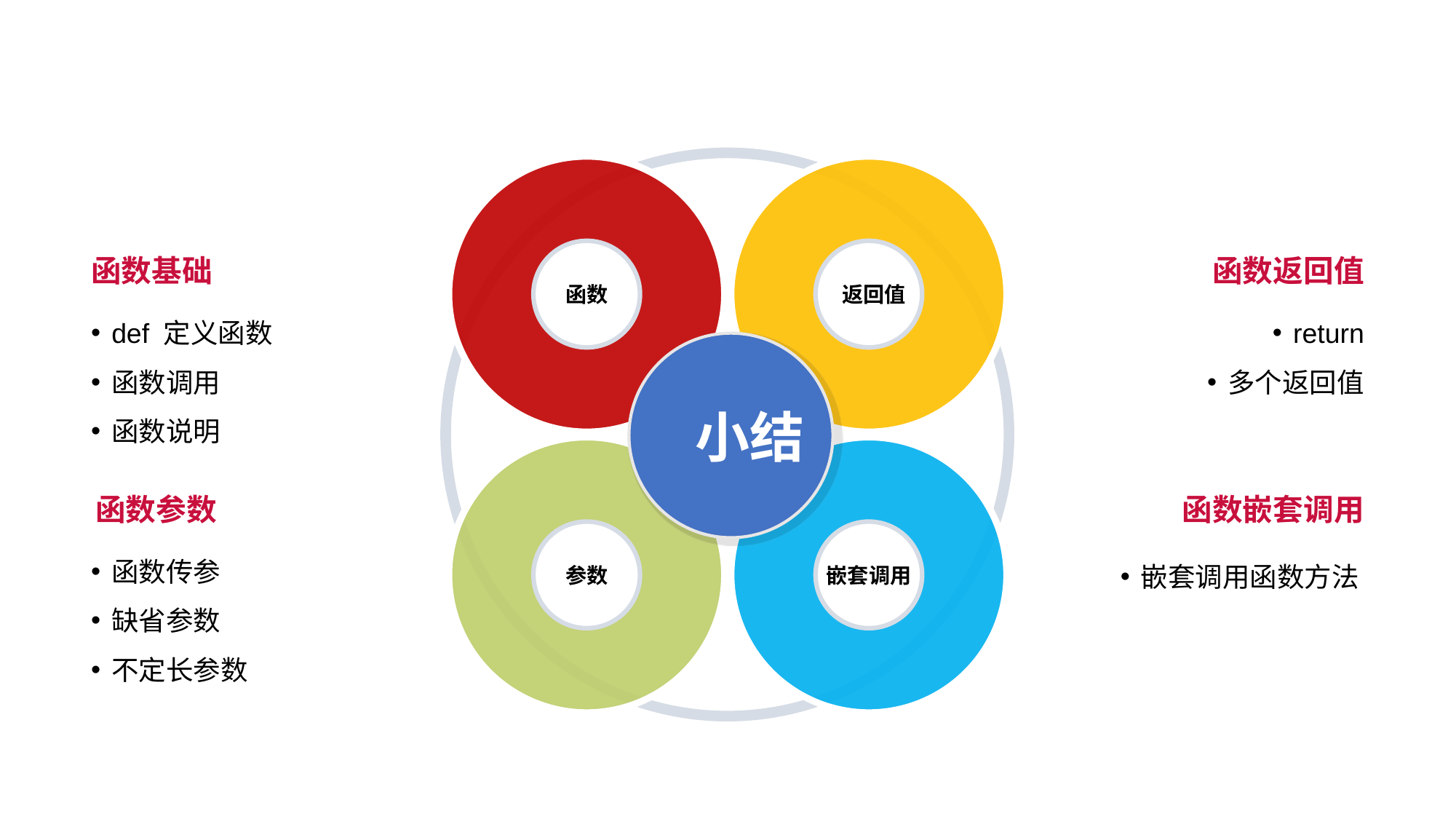

函数

返回值
函数基础
函数返回值
def 定义函数
函数调用
函数说明
return
多个返回值
 小结

参数

嵌套调用
函数嵌套调用
函数参数
函数传参
缺省参数
不定长参数
嵌套调用函数方法